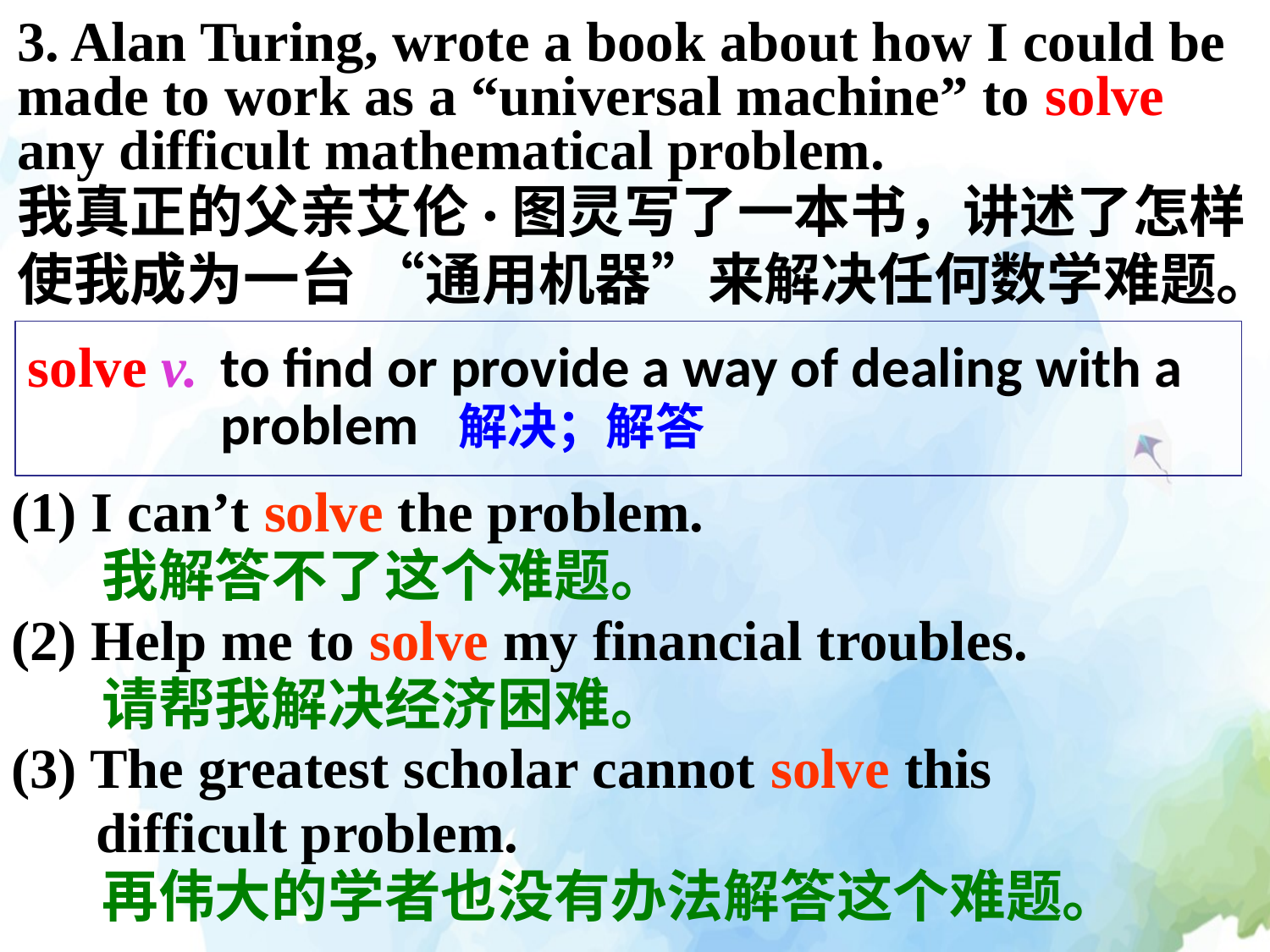

3. Alan Turing, wrote a book about how I could be made to work as a “universal machine” to solve any difficult mathematical problem.
我真正的父亲艾伦·图灵写了一本书，讲述了怎样使我成为一台 “通用机器”来解决任何数学难题。
solve v.

to find or provide a way of dealing with a problem  解决；解答
(1) I can’t solve the problem.
      我解答不了这个难题。
(2) Help me to solve my financial troubles.
      请帮我解决经济困难。
(3) The greatest scholar cannot solve this
      difficult problem.
      再伟大的学者也没有办法解答这个难题。